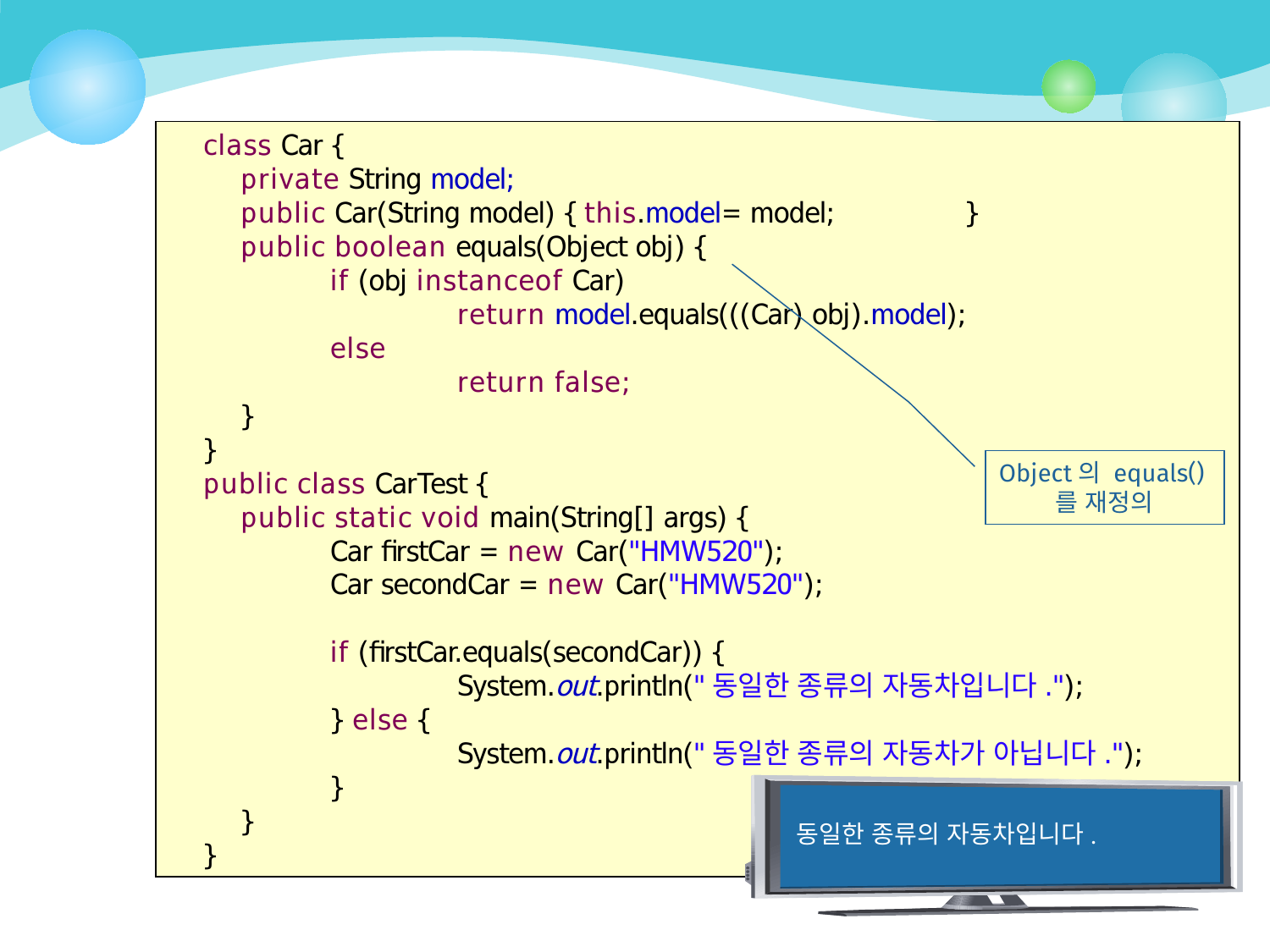

class Car {
	private String model;
	public Car(String model) {	this.model= model;  	}
	public boolean equals(Object obj) {
		if (obj instanceof Car)
			return model.equals(((Car) obj).model);
		else
			return false;
	}
}
public class CarTest {
	public static void main(String[] args) {
		Car firstCar = new Car("HMW520");
		Car secondCar = new Car("HMW520");

		if (firstCar.equals(secondCar)) {
			System.out.println("동일한 종류의 자동차입니다.");
		} else {
			System.out.println("동일한 종류의 자동차가 아닙니다.");
		}
	}
}
# equals() 메소드
Object의 equals()를 재정의

1부터 10까지의 정수의 합 = 55

동일한 종류의 자동차입니다.